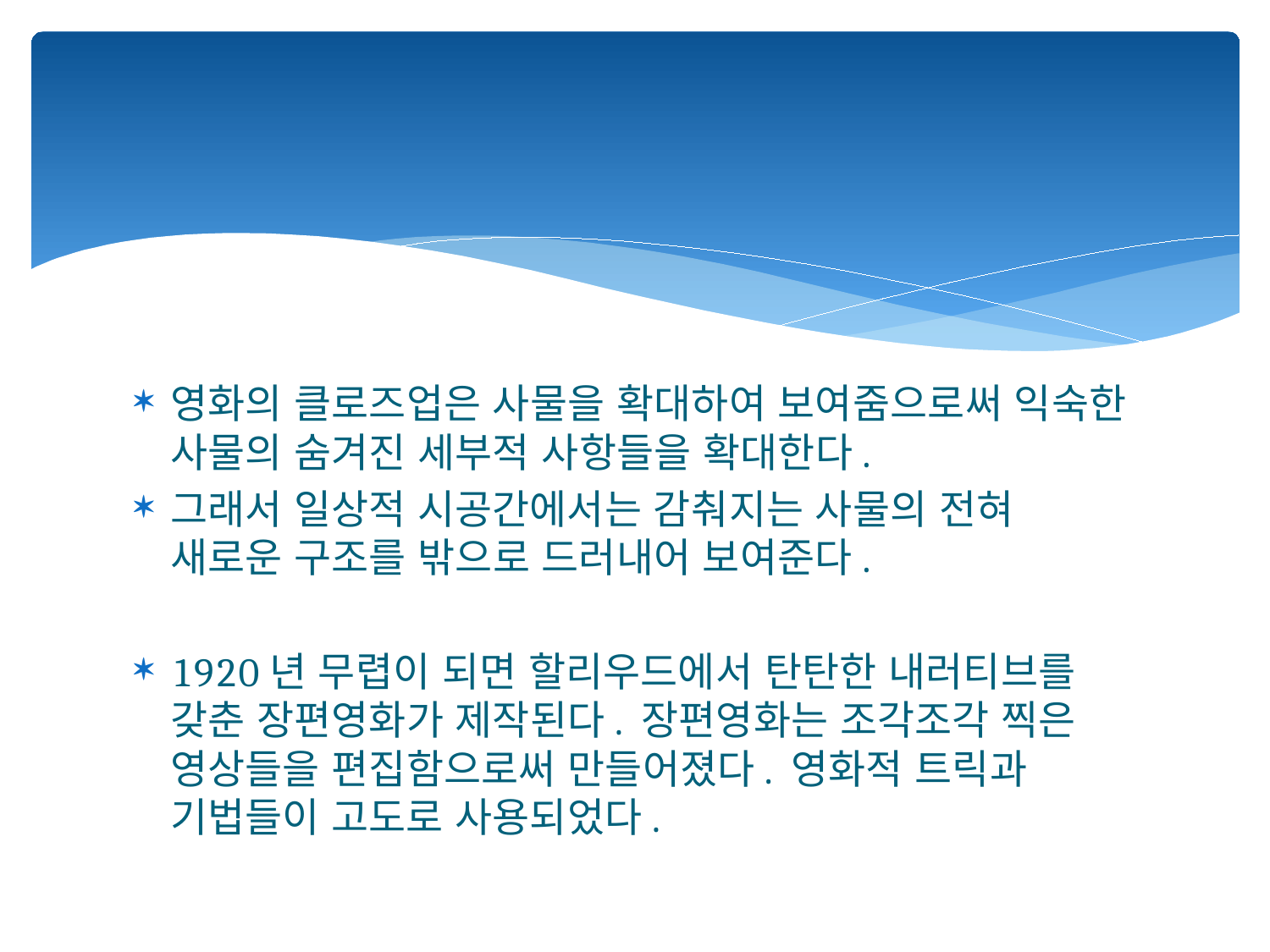

#
영화의 클로즈업은 사물을 확대하여 보여줌으로써 익숙한 사물의 숨겨진 세부적 사항들을 확대한다.
그래서 일상적 시공간에서는 감춰지는 사물의 전혀 새로운 구조를 밖으로 드러내어 보여준다.

1920년 무렵이 되면 할리우드에서 탄탄한 내러티브를 갖춘 장편영화가 제작된다. 장편영화는 조각조각 찍은 영상들을 편집함으로써 만들어졌다. 영화적 트릭과 기법들이 고도로 사용되었다.